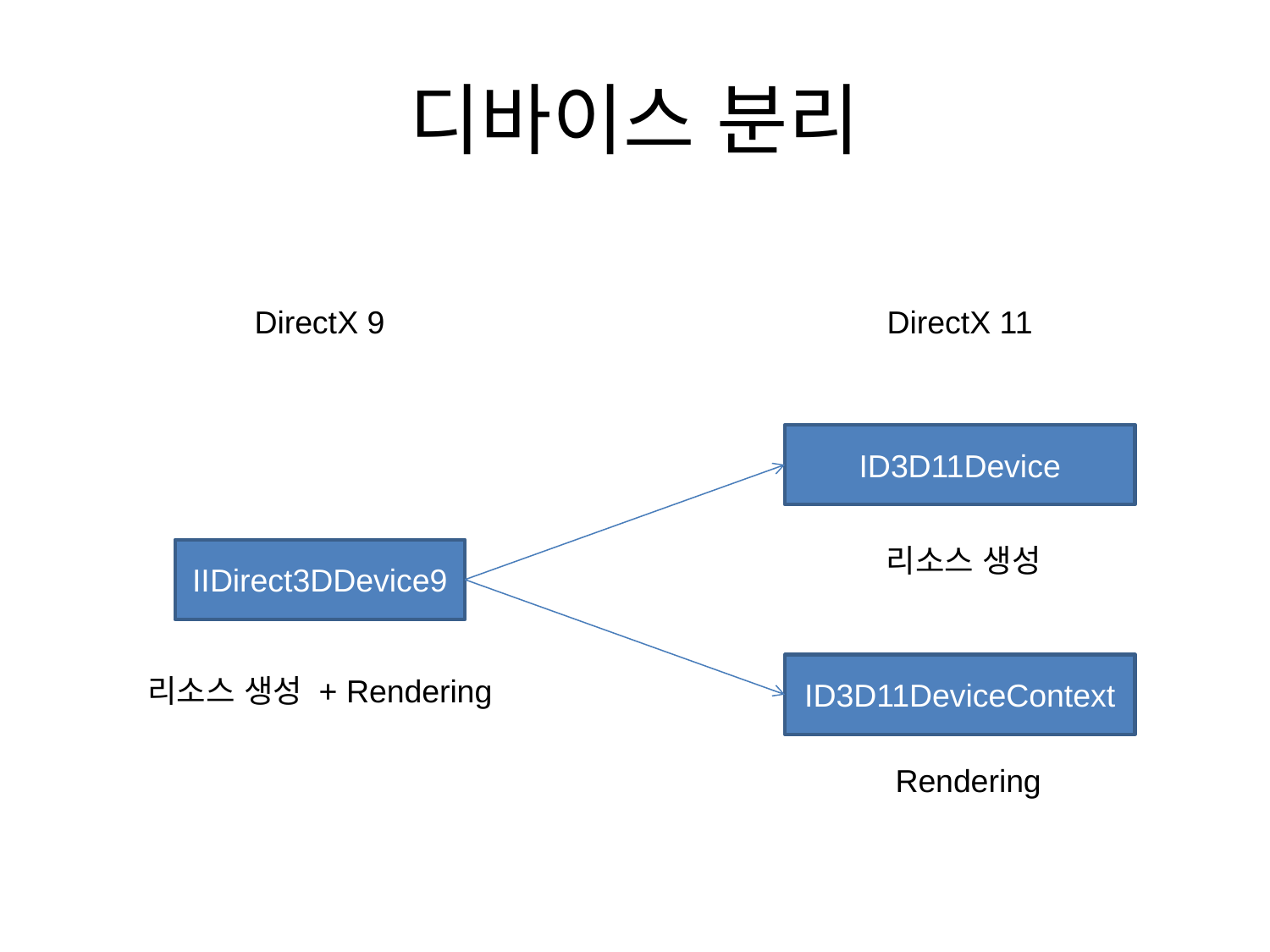

# 디바이스 분리
DirectX 9
DirectX 11
ID3D11Device
리소스 생성
IIDirect3DDevice9
ID3D11DeviceContext
리소스 생성 + Rendering
Rendering